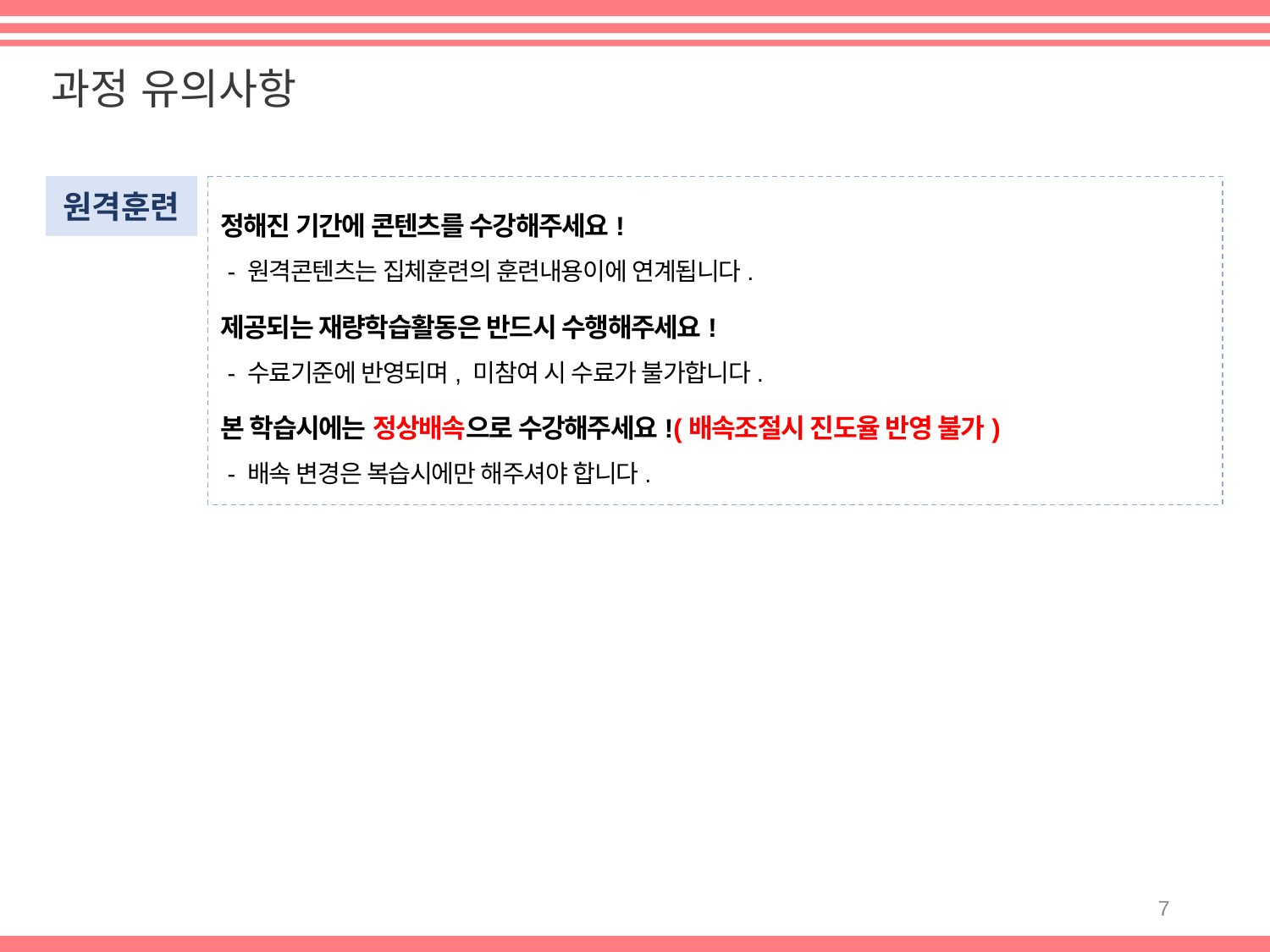

과정 유의사항
정해진 기간에 콘텐츠를 수강해주세요!
 - 원격콘텐츠는 집체훈련의 훈련내용이에 연계됩니다.

제공되는 재량학습활동은 반드시 수행해주세요!
 - 수료기준에 반영되며, 미참여 시 수료가 불가합니다.

본 학습시에는 정상배속으로 수강해주세요!(배속조절시 진도율 반영 불가)
 - 배속 변경은 복습시에만 해주셔야 합니다.
원격훈련
7

7